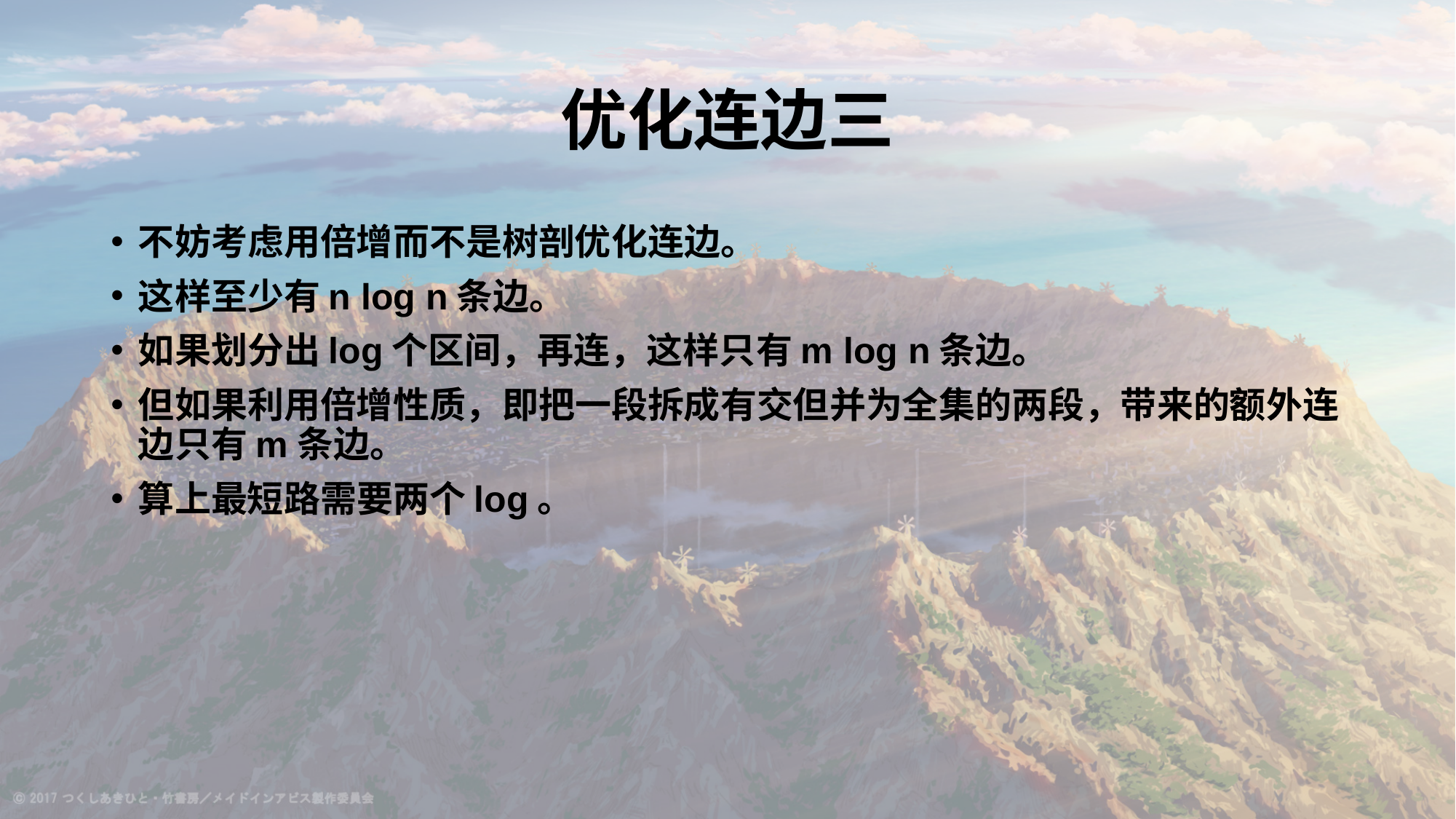

# 优化连边三
不妨考虑用倍增而不是树剖优化连边。
这样至少有n log n条边。
如果划分出log个区间，再连，这样只有m log n条边。
但如果利用倍增性质，即把一段拆成有交但并为全集的两段，带来的额外连边只有m条边。
算上最短路需要两个log。